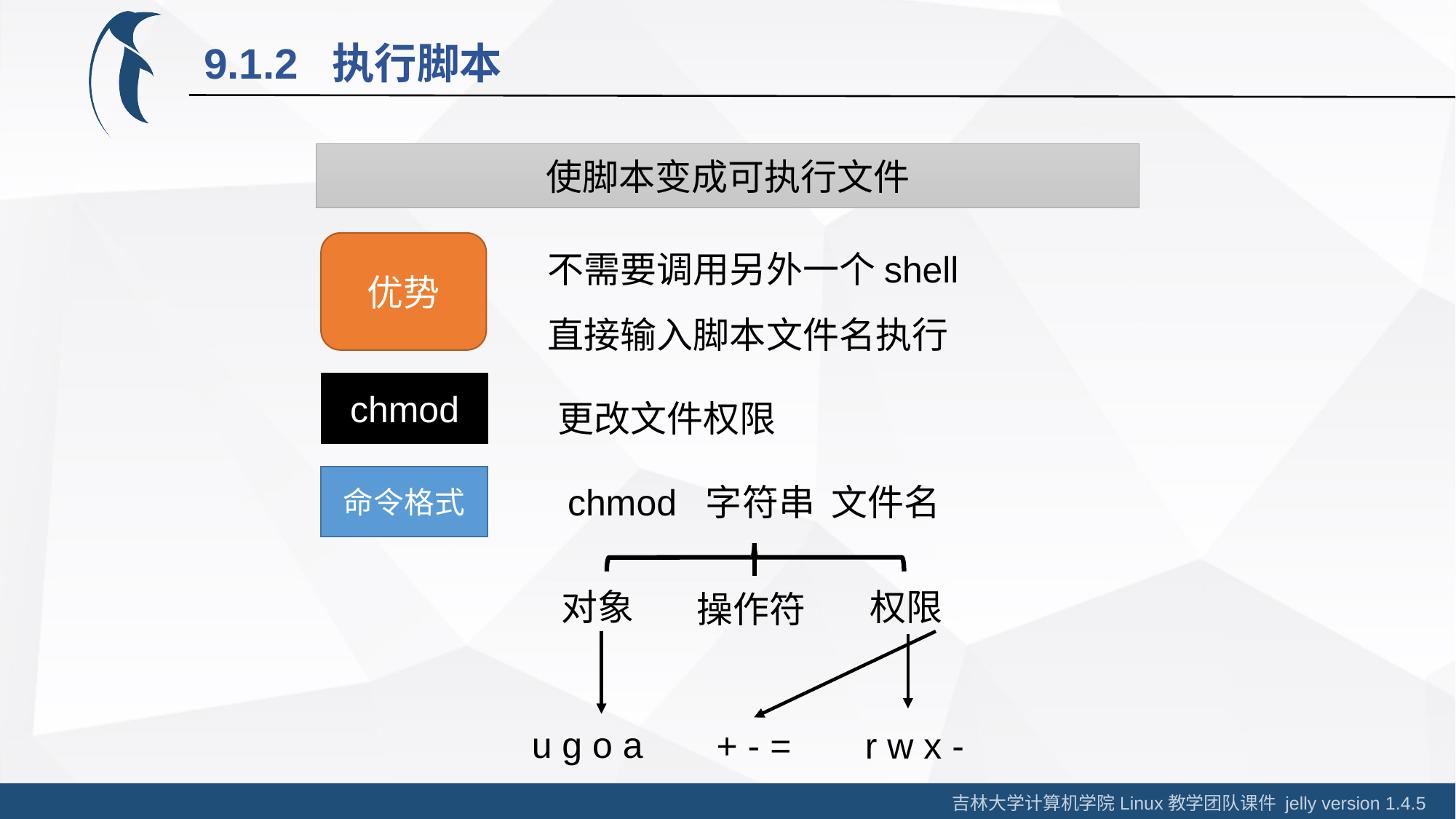

9.1.2  执行脚本
使脚本变成可执行文件
不需要调用另外一个shell
直接输入脚本文件名执行
优势
更改文件权限
chmod

chmod  字符串  文件名
命令格式
权限
对象
操作符
u g o a
r w x -
+ - =